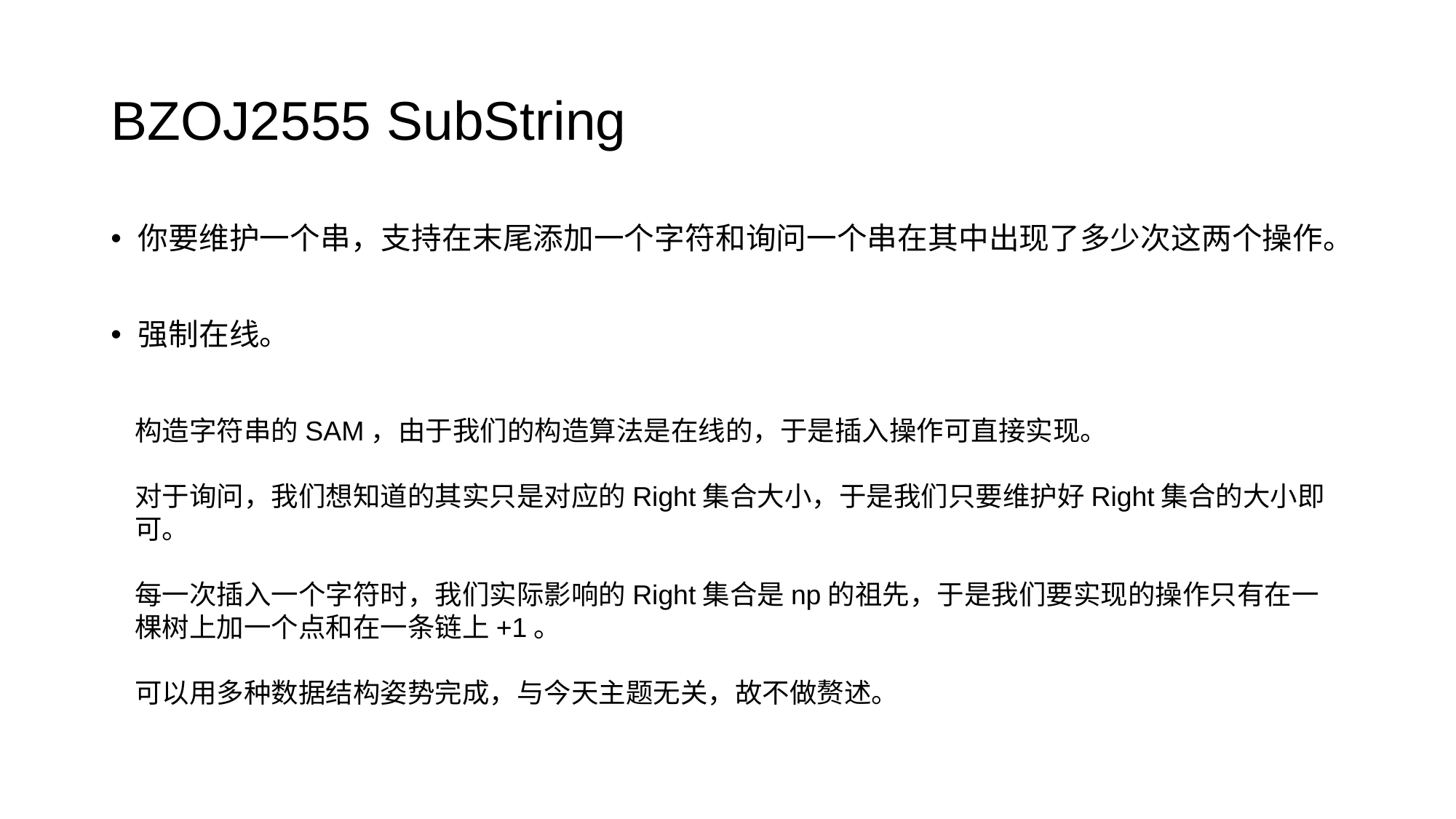

# BZOJ2555 SubString
你要维护一个串，支持在末尾添加一个字符和询问一个串在其中出现了多少次这两个操作。

强制在线。
构造字符串的SAM，由于我们的构造算法是在线的，于是插入操作可直接实现。

对于询问，我们想知道的其实只是对应的Right集合大小，于是我们只要维护好Right集合的大小即可。

每一次插入一个字符时，我们实际影响的Right集合是np的祖先，于是我们要实现的操作只有在一棵树上加一个点和在一条链上+1。

可以用多种数据结构姿势完成，与今天主题无关，故不做赘述。